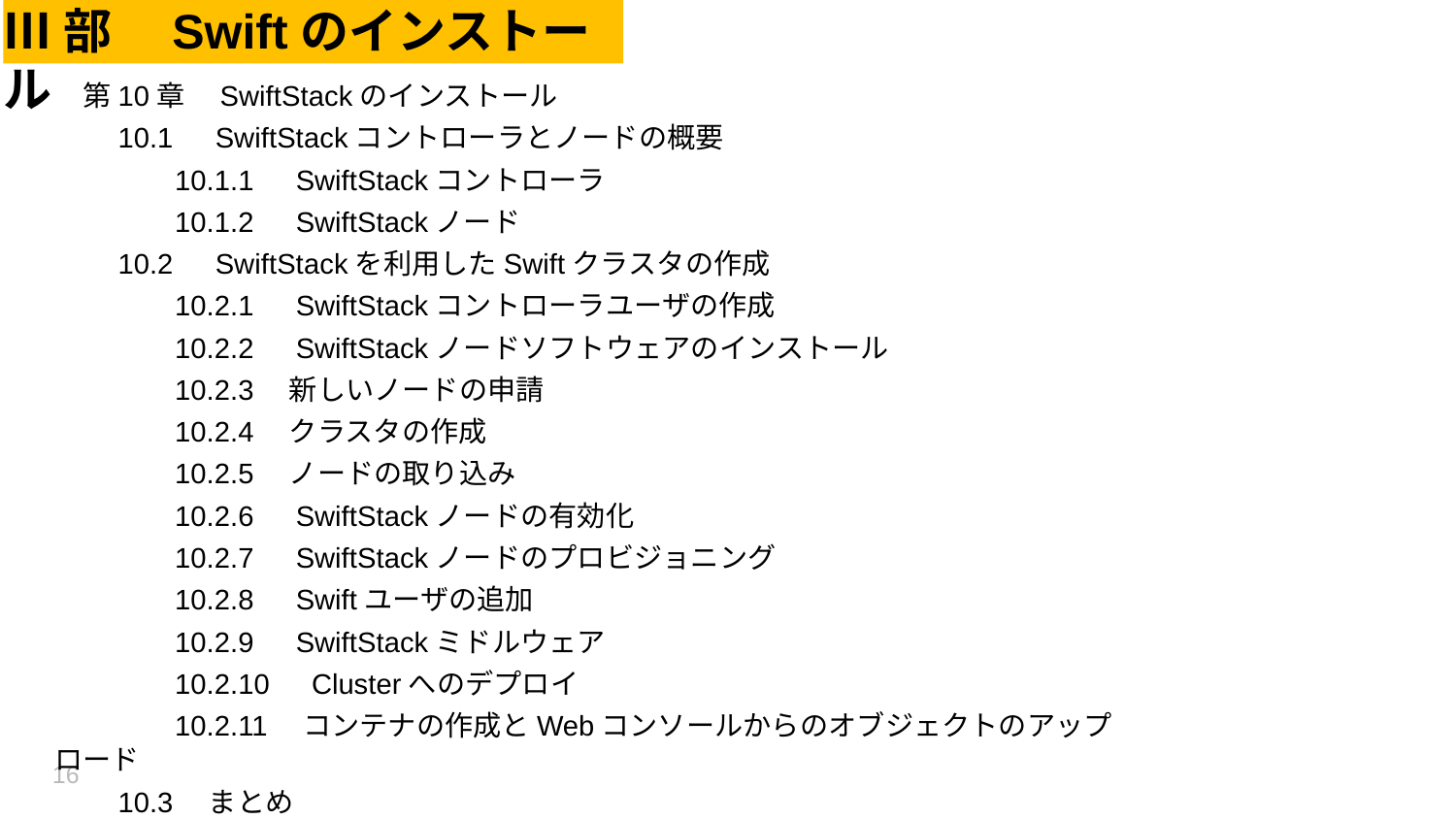

# Ⅲ部　Swiftのインストール

　第10章　SwiftStackのインストール
　　10.1　SwiftStackコントローラとノードの概要
　　　　10.1.1　SwiftStackコントローラ
　　　　10.1.2　SwiftStackノード
　　10.2　SwiftStackを利用したSwiftクラスタの作成
　　　　10.2.1　SwiftStackコントローラユーザの作成
　　　　10.2.2　SwiftStackノードソフトウェアのインストール
　　　　10.2.3　新しいノードの申請
　　　　10.2.4　クラスタの作成
　　　　10.2.5　ノードの取り込み
　　　　10.2.6　SwiftStackノードの有効化
　　　　10.2.7　SwiftStackノードのプロビジョニング
　　　　10.2.8　Swiftユーザの追加
　　　　10.2.9　SwiftStackミドルウェア
　　　　10.2.10　Clusterへのデプロイ
　　　　10.2.11　コンテナの作成とWebコンソールからのオブジェクトのアップロード
　　10.3　まとめ